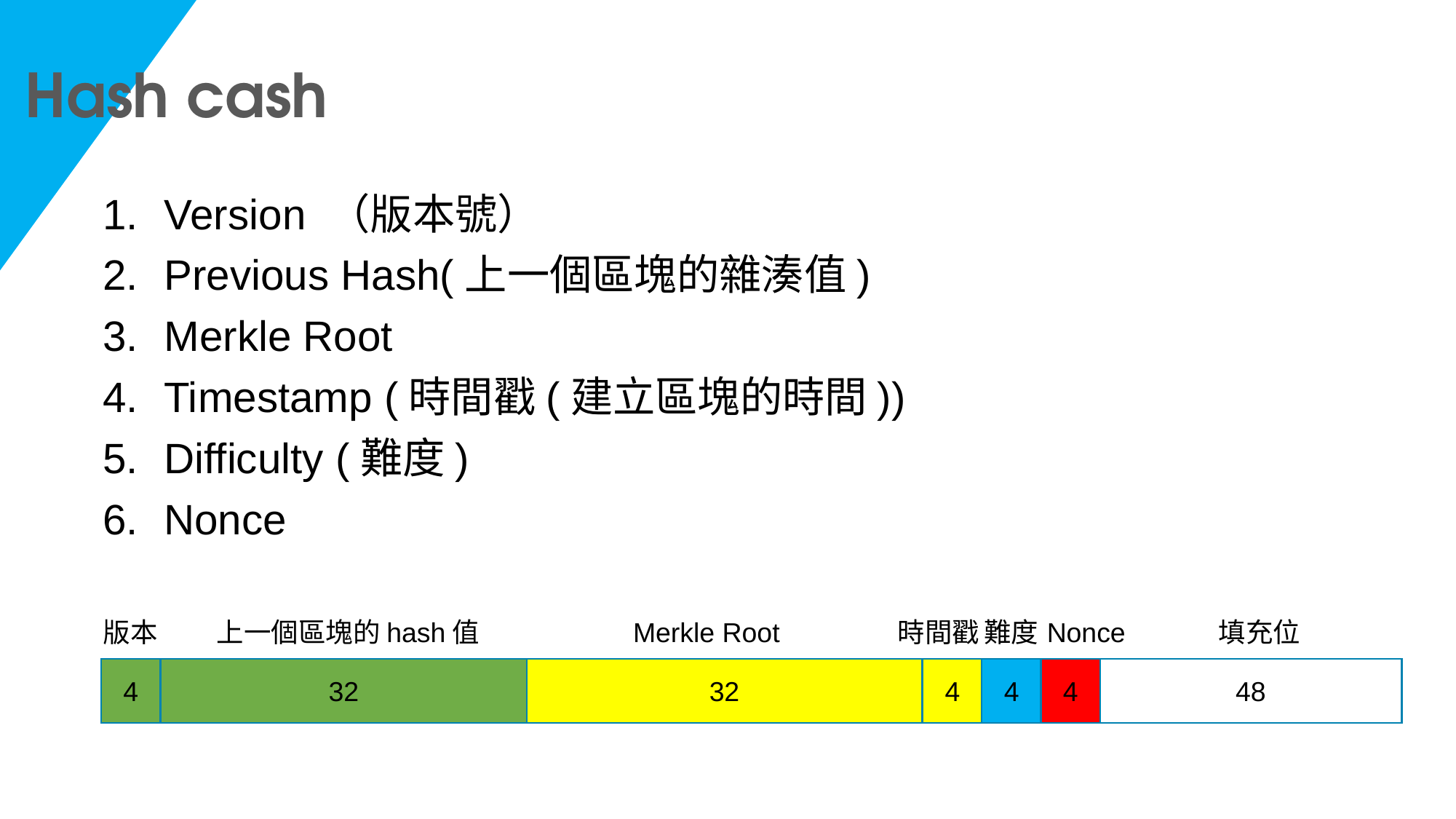

Hash cash
Version （版本號）
Previous Hash(上一個區塊的雜湊值)
Merkle Root
Timestamp (時間戳(建立區塊的時間))
Difficulty (難度)
Nonce

時間戳
難度
填充位
Merkle Root
版本
上一個區塊的hash值
Nonce
4
32
32

4
4
4
48